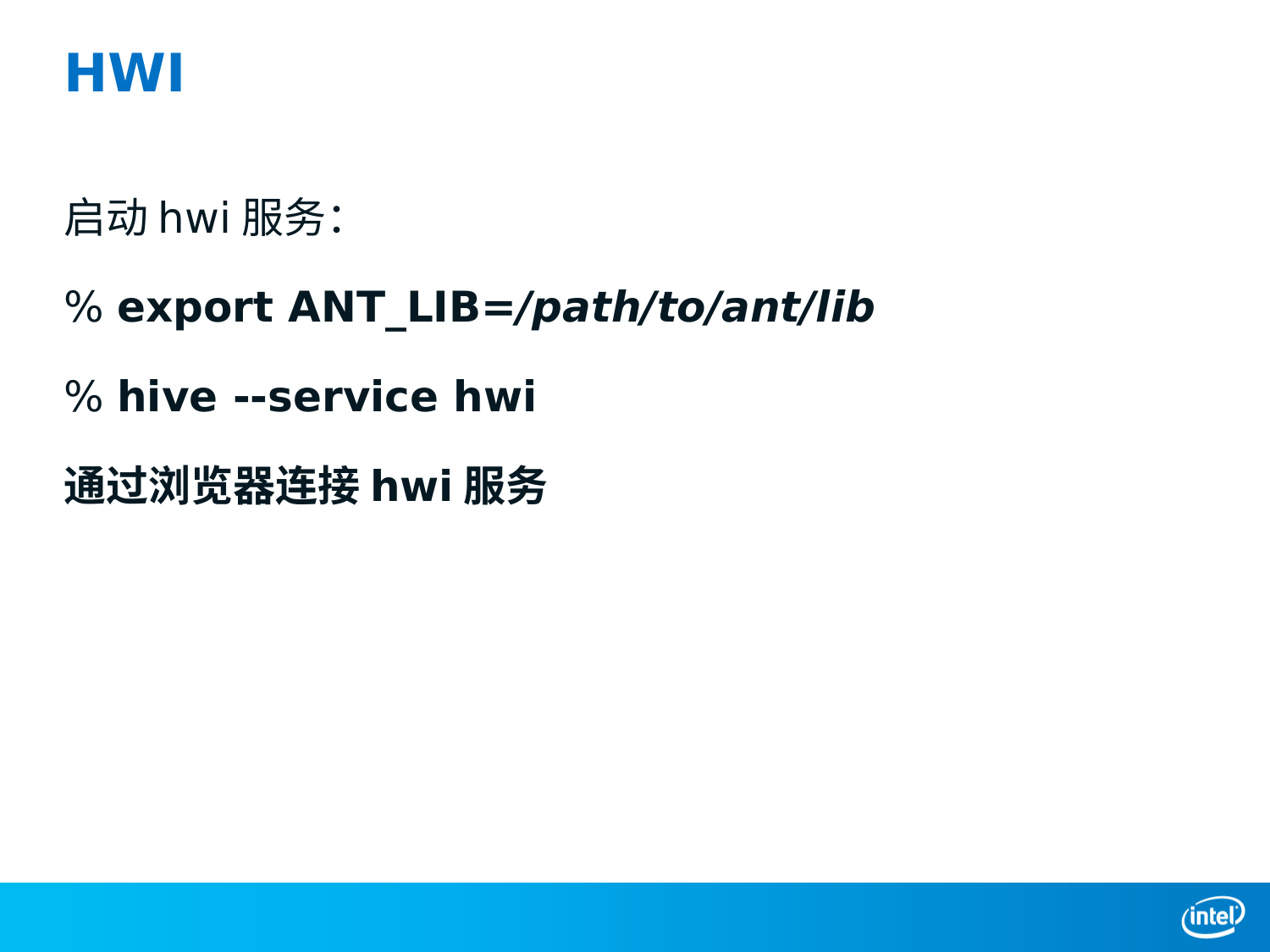

# HWI
启动hwi服务：
% export ANT_LIB=/path/to/ant/lib
% hive --service hwi
通过浏览器连接hwi服务